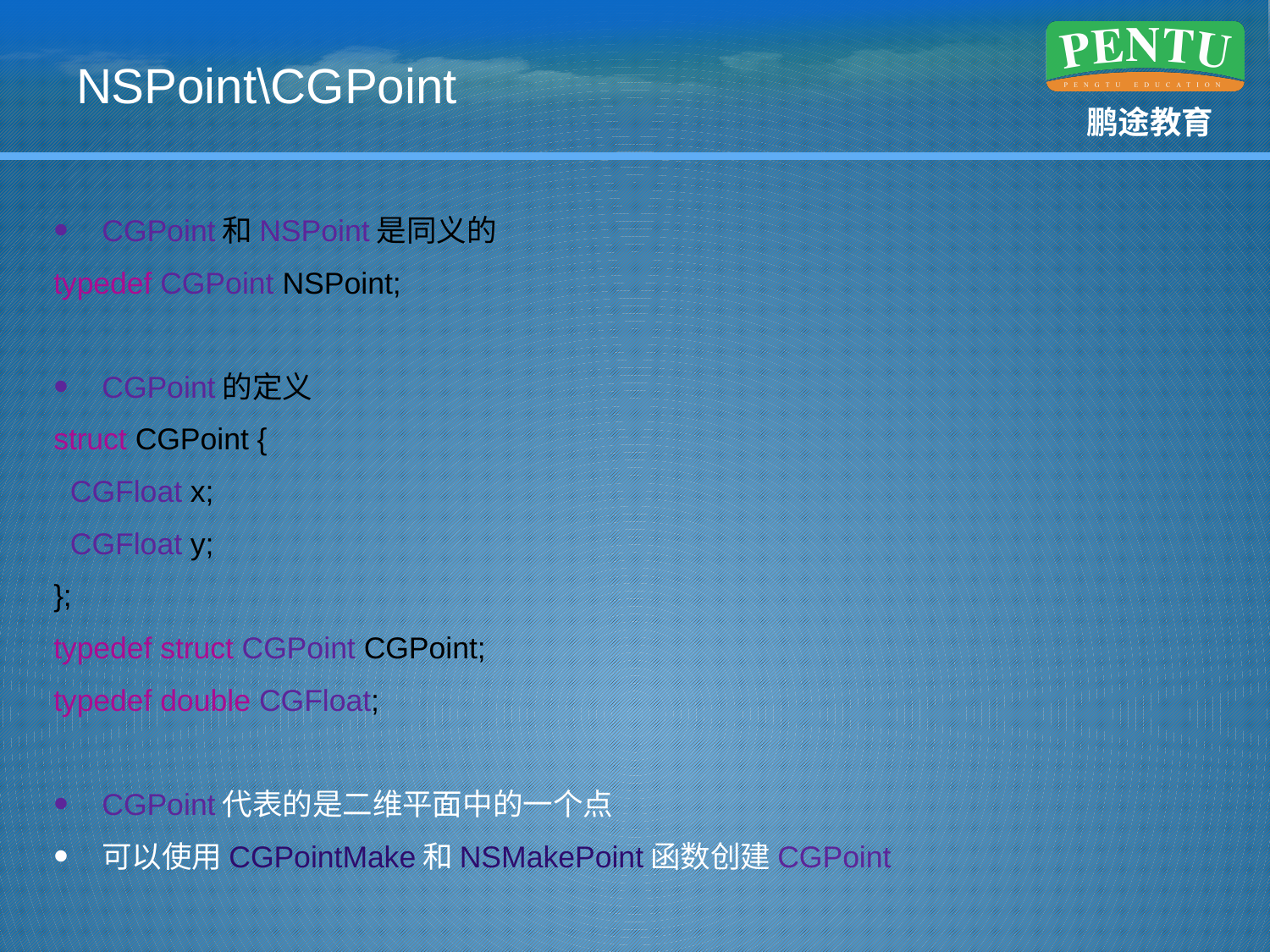

# NSPoint\CGPoint
CGPoint和NSPoint是同义的
typedef CGPoint NSPoint;

CGPoint的定义
struct CGPoint {
  CGFloat x;
  CGFloat y;
};
typedef struct CGPoint CGPoint;
typedef double CGFloat;

CGPoint代表的是二维平面中的一个点
可以使用CGPointMake和NSMakePoint函数创建CGPoint